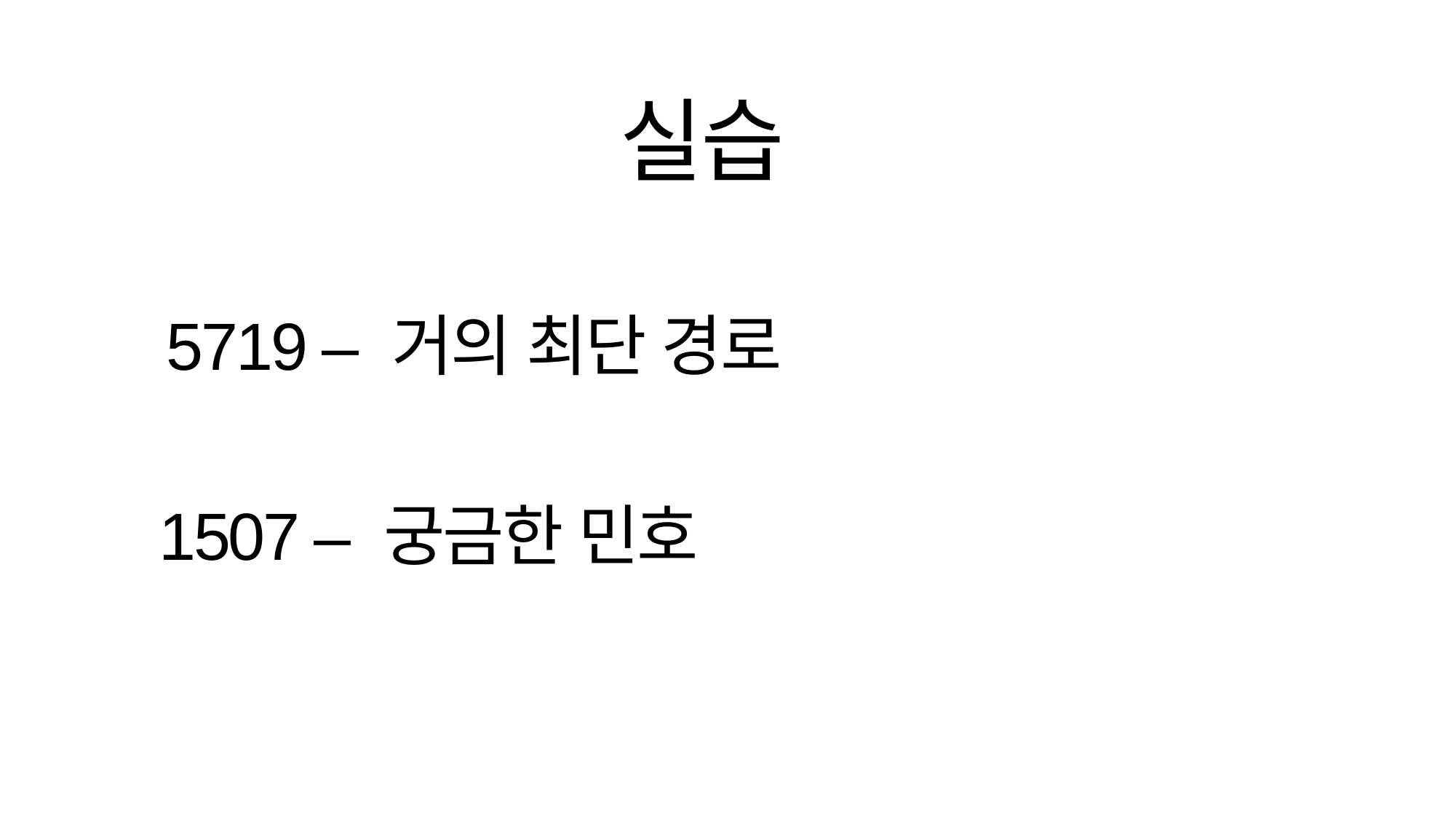

실습
5719 – 거의 최단 경로
1507 – 궁금한 민호